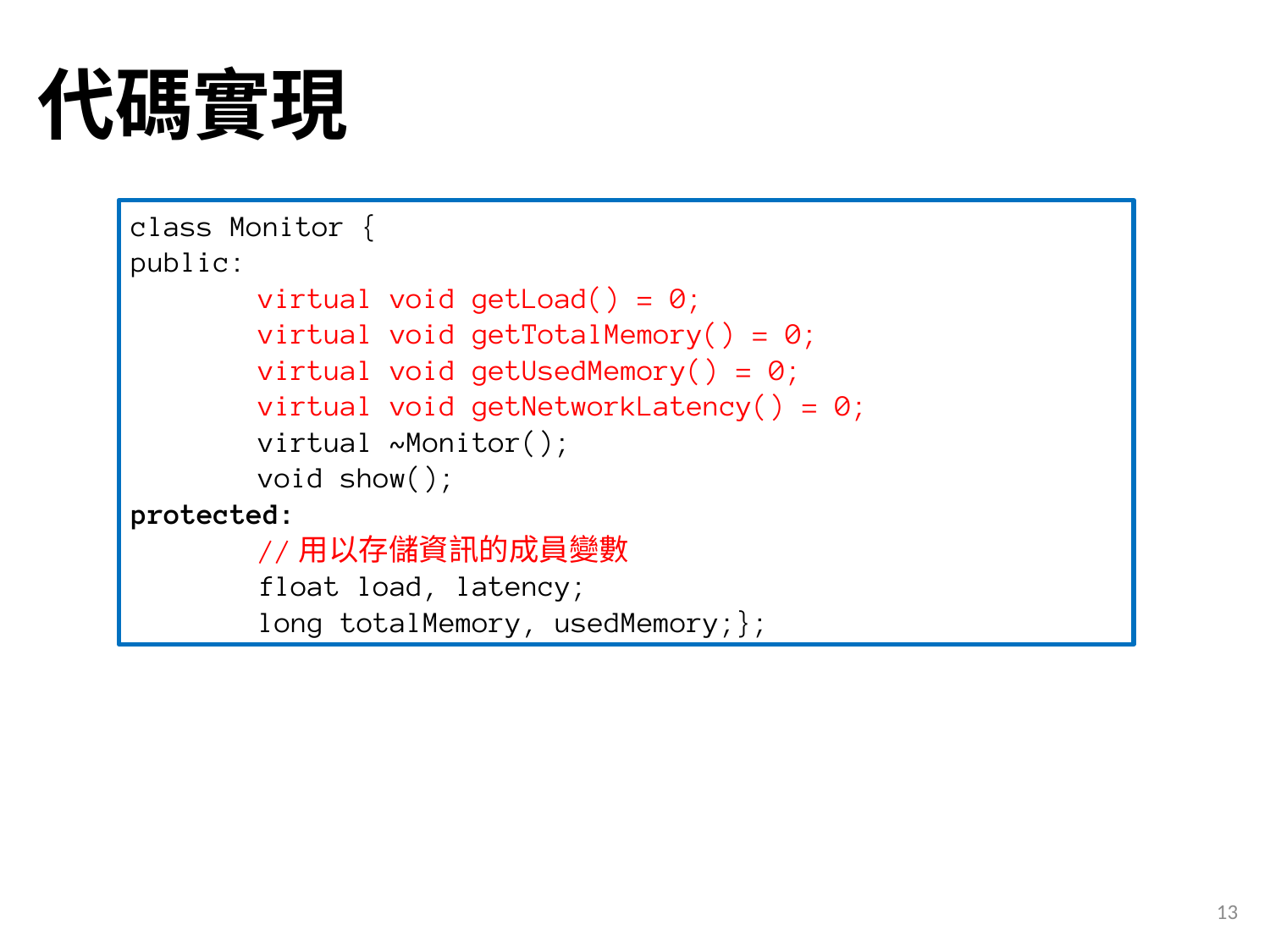

# 代碼實現
class Monitor {
public:
	virtual void getLoad() = 0;
	virtual void getTotalMemory() = 0;
	virtual void getUsedMemory() = 0;
	virtual void getNetworkLatency() = 0;
	virtual ~Monitor();
	void show();
protected:
	//用以存儲資訊的成員變數
	float load, latency;
	long totalMemory, usedMemory;};
13